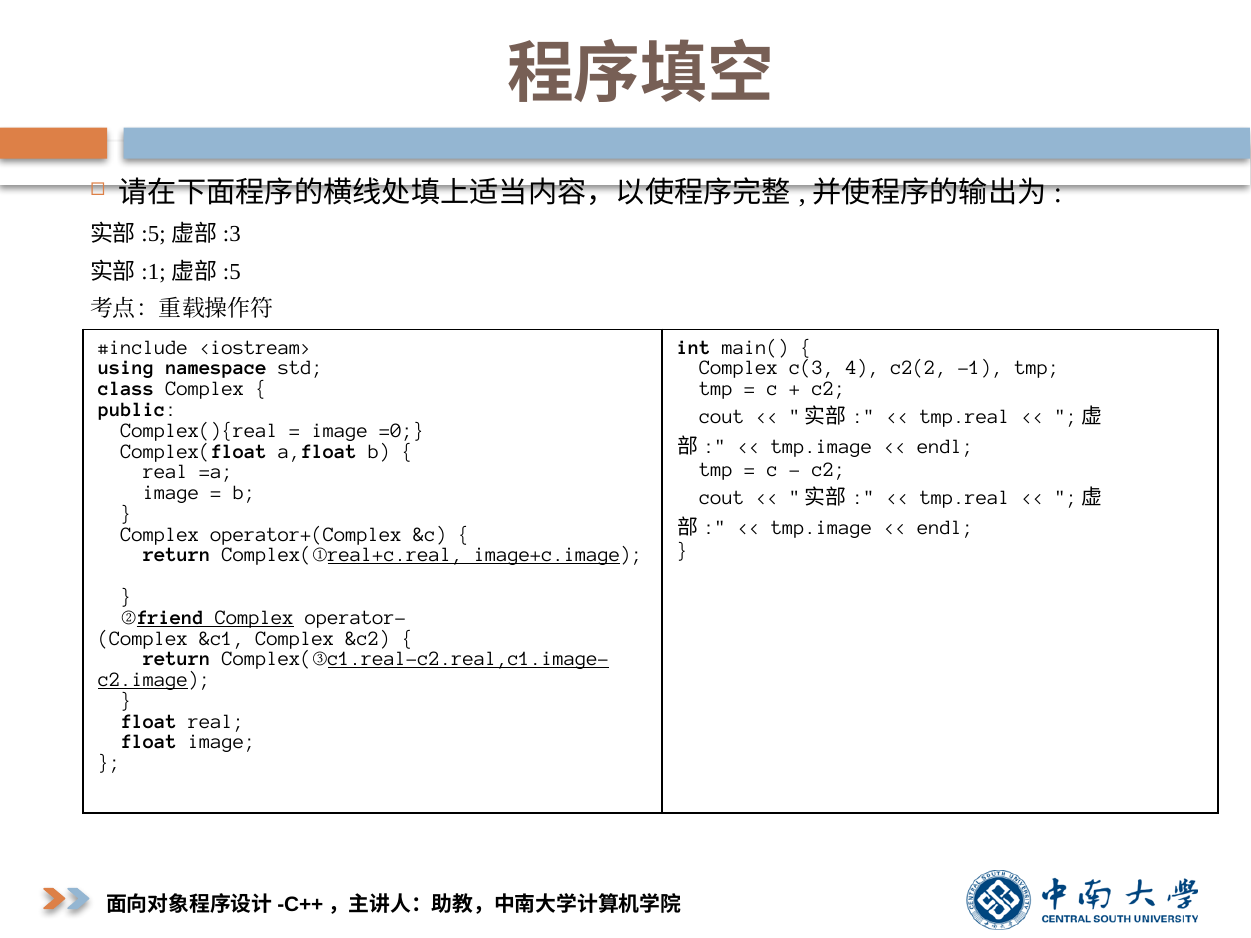

# 程序填空
 请在下面程序的横线处填上适当内容，以使程序完整,并使程序的输出为:
实部:5;虚部:3
实部:1;虚部:5
考点：重载操作符

| #include <iostream>   using namespace std;   class Complex {   public:     Complex(){real = image =0;}     Complex(float a,float b) {       real =a;       image = b;     }     Complex operator+(Complex &c) {       return Complex(①real+c.real, image+c.image);     }     ②friend Complex operator-(Complex &c1, Complex &c2) {       return Complex(③c1.real-c2.real,c1.image-c2.image);     }     float real;     float image;   }; | int main() {     Complex c(3, 4), c2(2, -1), tmp;     tmp = c + c2;     cout << "实部:" << tmp.real << ";虚部:" << tmp.image << endl;     tmp = c - c2;     cout << "实部:" << tmp.real << ";虚部:" << tmp.image << endl;   } |
| --- | --- |